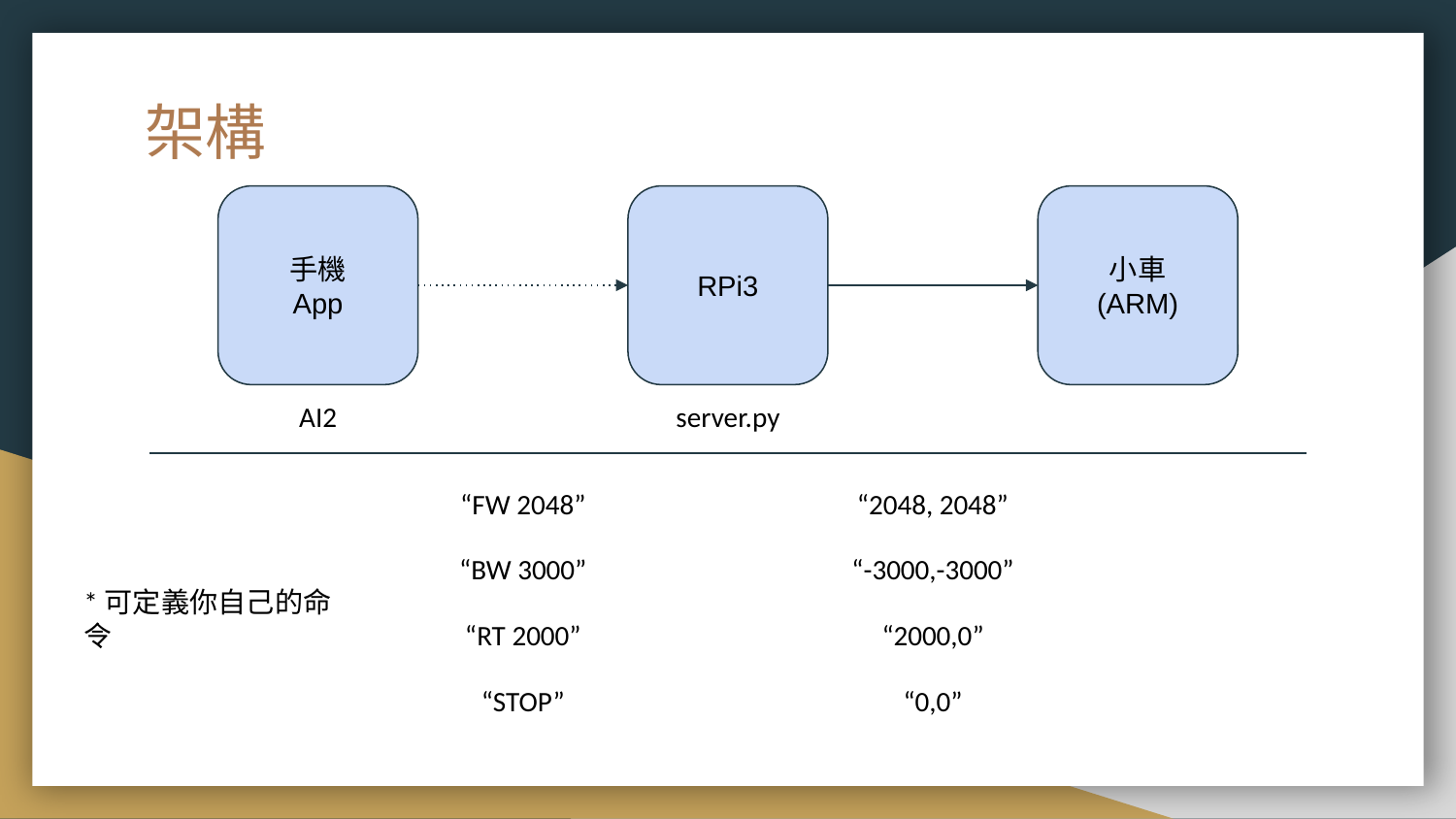

# 架構
手機
App
RPi3
小車
(ARM)
AI2
server.py
“FW 2048”
“2048, 2048”
“BW 3000”
“-3000,-3000”
*可定義你自己的命令
“RT 2000”
“2000,0”
“STOP”
“0,0”